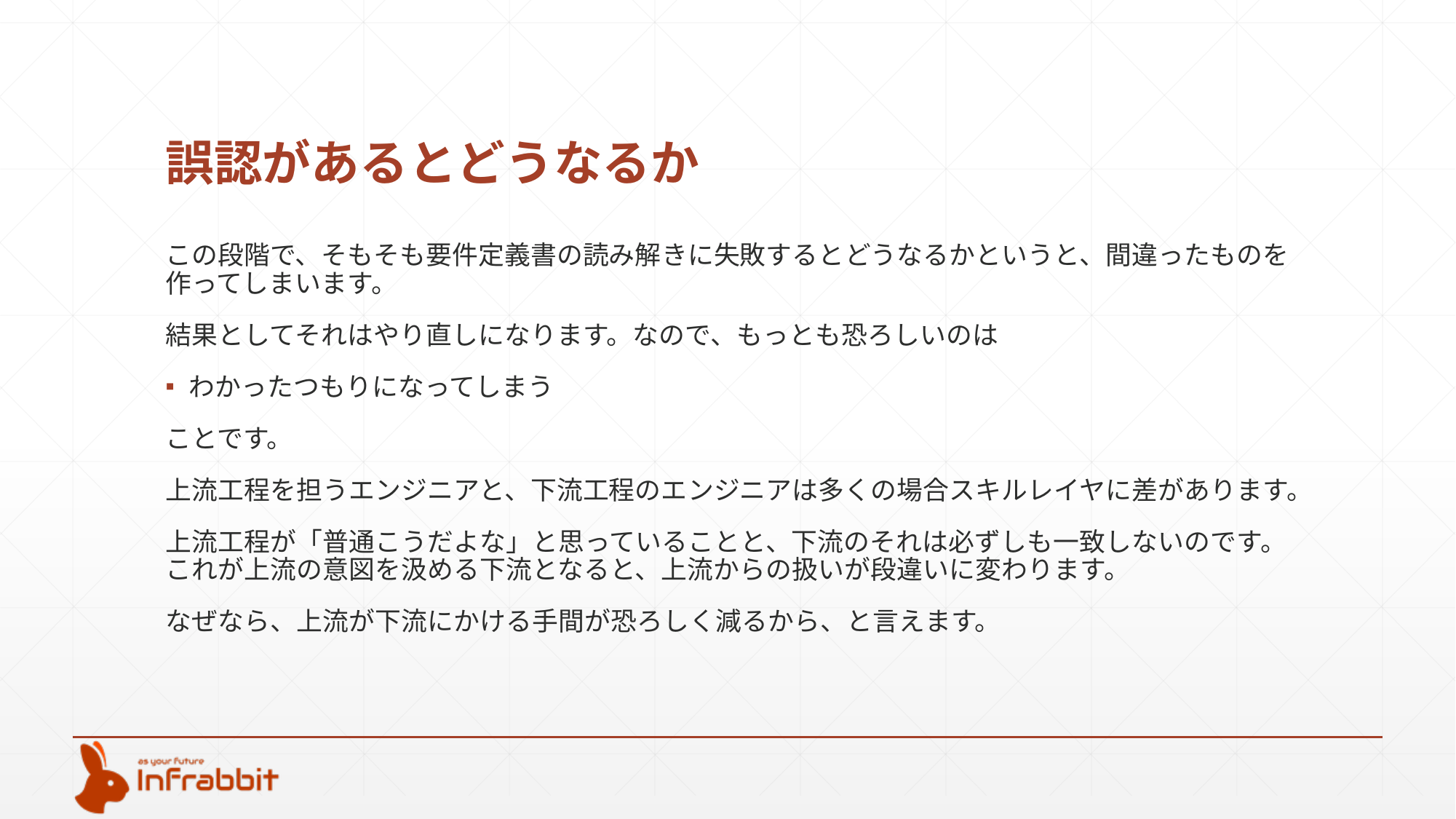

# 誤認があるとどうなるか
この段階で、そもそも要件定義書の読み解きに失敗するとどうなるかというと、間違ったものを作ってしまいます。
結果としてそれはやり直しになります。なので、もっとも恐ろしいのは
わかったつもりになってしまう
ことです。
上流工程を担うエンジニアと、下流工程のエンジニアは多くの場合スキルレイヤに差があります。
上流工程が「普通こうだよな」と思っていることと、下流のそれは必ずしも一致しないのです。
これが上流の意図を汲める下流となると、上流からの扱いが段違いに変わります。
なぜなら、上流が下流にかける手間が恐ろしく減るから、と言えます。